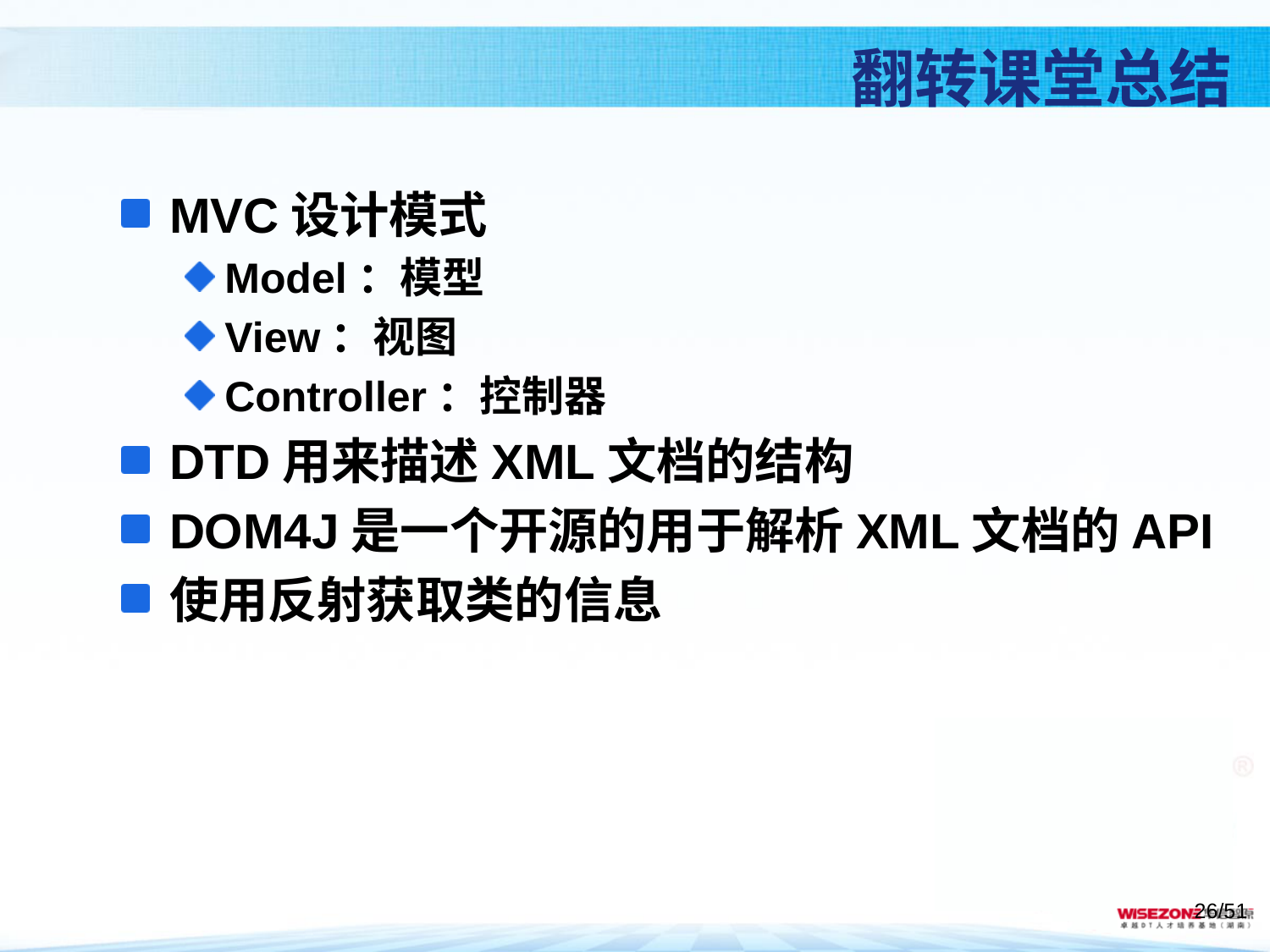

# 翻转课堂总结
MVC设计模式
Model：模型
View：视图
Controller：控制器
DTD用来描述XML文档的结构
DOM4J是一个开源的用于解析XML文档的API
使用反射获取类的信息
26/51